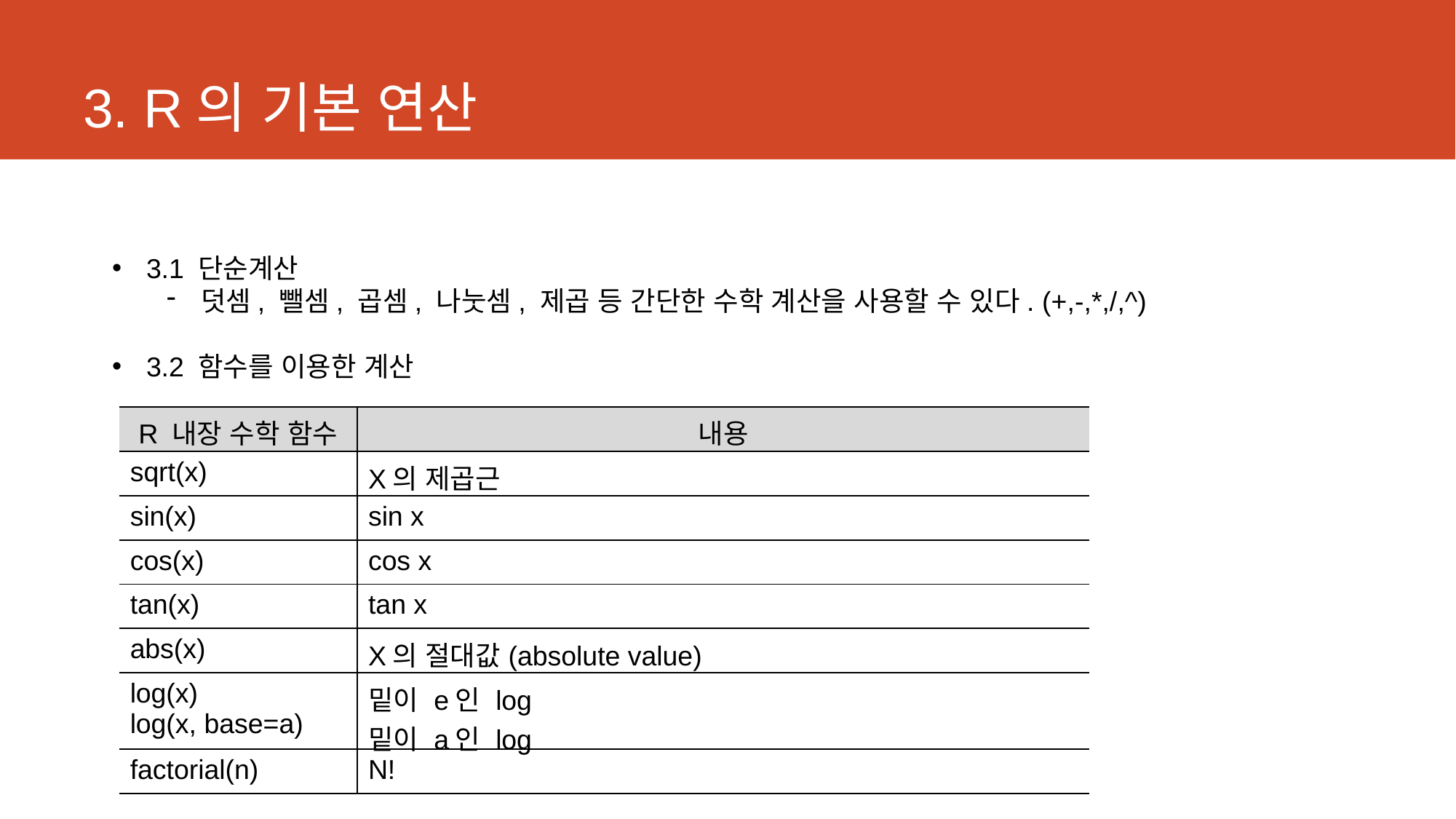

# 3. R의 기본 연산
3.1 단순계산
덧셈, 뺄셈, 곱셈, 나눗셈, 제곱 등 간단한 수학 계산을 사용할 수 있다. (+,-,*,/,^)

3.2 함수를 이용한 계산
| R 내장 수학 함수 | 내용 |
| --- | --- |
| sqrt(x) | X의 제곱근 |
| sin(x) | sin x |
| cos(x) | cos x |
| tan(x) | tan x |
| abs(x) | X의 절대값(absolute value) |
| log(x) log(x, base=a) | 밑이 e인 log 밑이 a인 log |
| factorial(n) | N! |